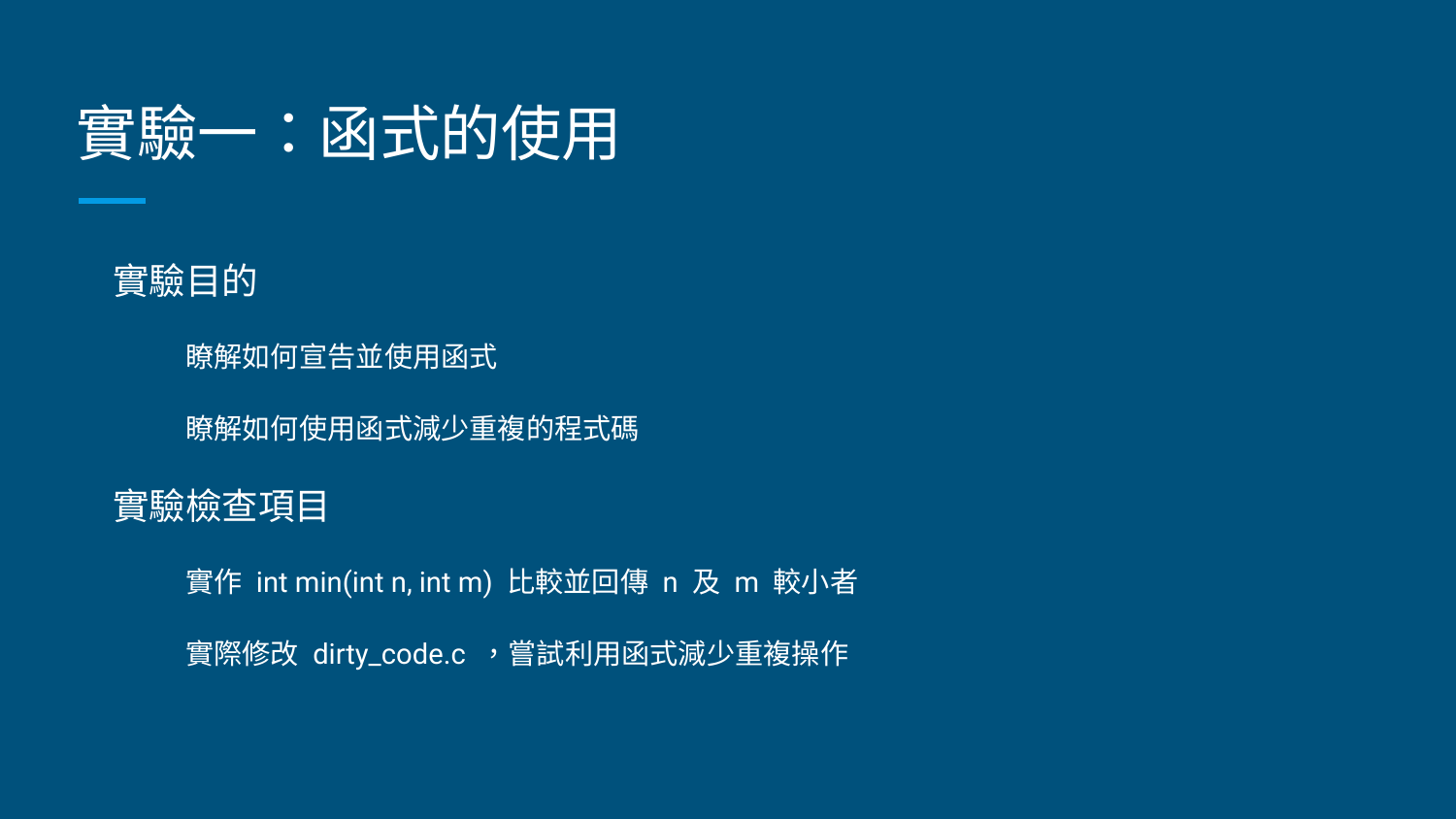

# 實驗一：函式的使用
實驗目的
瞭解如何宣告並使用函式
瞭解如何使用函式減少重複的程式碼
實驗檢查項目
實作 int min(int n, int m) 比較並回傳 n 及 m 較小者
實際修改 dirty_code.c ，嘗試利用函式減少重複操作